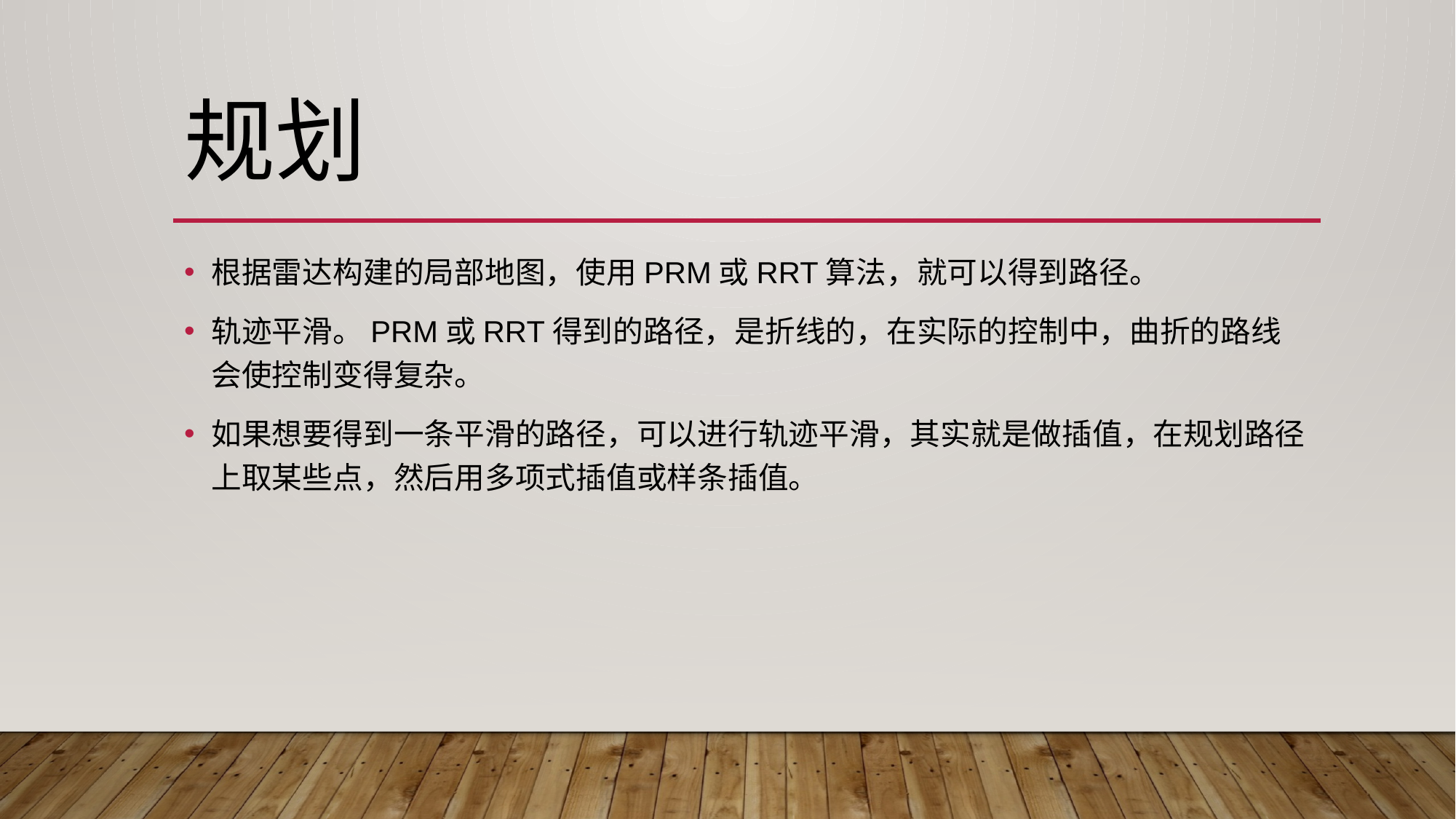

# 规划
根据雷达构建的局部地图，使用PRM或RRT算法，就可以得到路径。
轨迹平滑。PRM或RRT得到的路径，是折线的，在实际的控制中，曲折的路线会使控制变得复杂。
如果想要得到一条平滑的路径，可以进行轨迹平滑，其实就是做插值，在规划路径上取某些点，然后用多项式插值或样条插值。